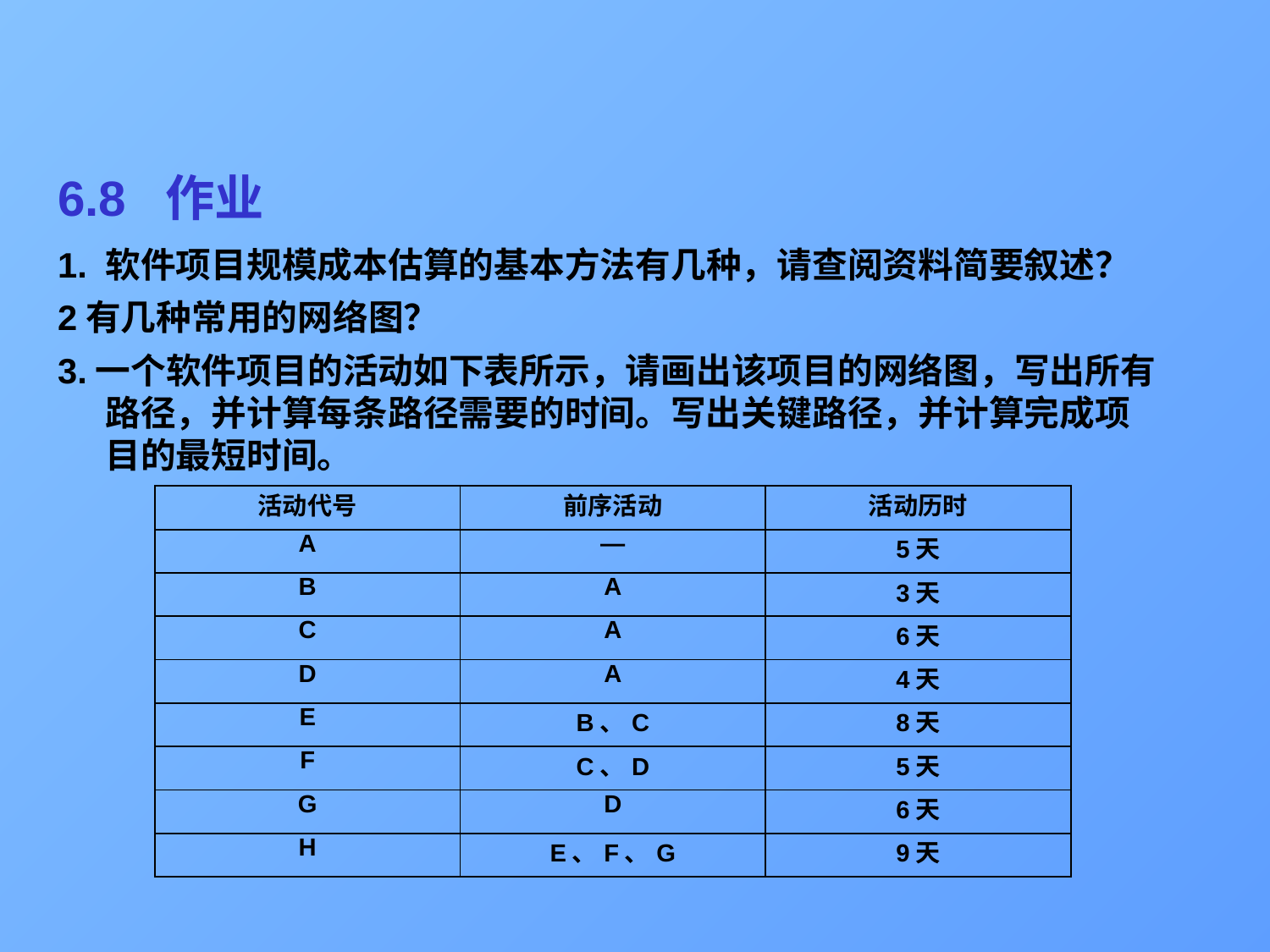

# 6.8  作业
1. 软件项目规模成本估算的基本方法有几种，请查阅资料简要叙述？
2有几种常用的网络图？
3.一个软件项目的活动如下表所示，请画出该项目的网络图，写出所有路径，并计算每条路径需要的时间。写出关键路径，并计算完成项目的最短时间。

| 活动代号 | 前序活动 | 活动历时 |
| --- | --- | --- |
| A | — | 5天 |
| B | A | 3天 |
| C | A | 6天 |
| D | A | 4天 |
| E | B、C | 8天 |
| F | C、D | 5天 |
| G | D | 6天 |
| H | E、F、G | 9天 |